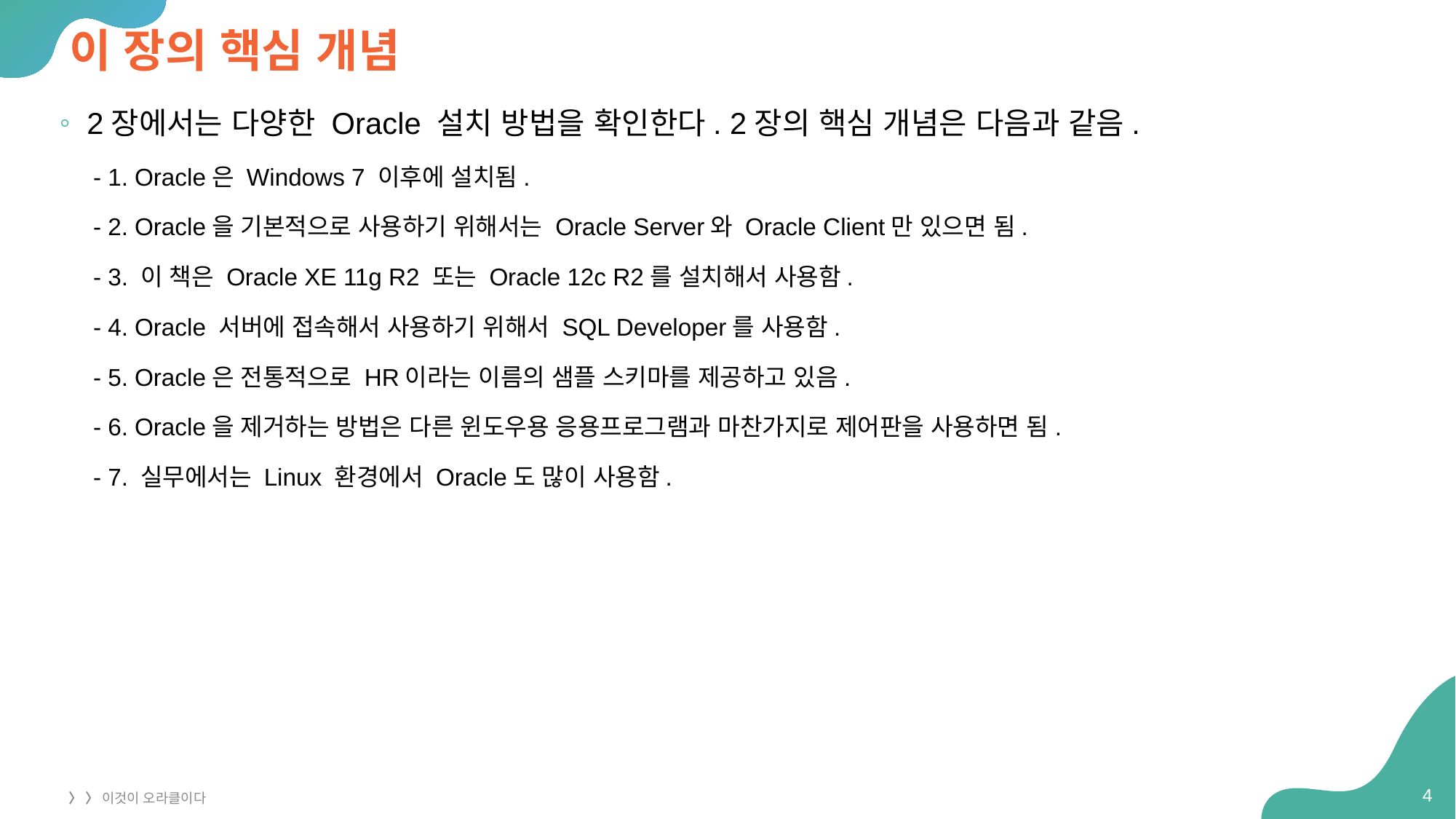

# 이 장의 핵심 개념
2장에서는 다양한 Oracle 설치 방법을 확인한다. 2장의 핵심 개념은 다음과 같음.
     - 1. Oracle은 Windows 7 이후에 설치됨.
     - 2. Oracle을 기본적으로 사용하기 위해서는 Oracle Server와 Oracle Client만 있으면 됨.
     - 3. 이 책은 Oracle XE 11g R2 또는 Oracle 12c R2를 설치해서 사용함.
     - 4. Oracle 서버에 접속해서 사용하기 위해서 SQL Developer를 사용함.
     - 5. Oracle은 전통적으로 HR이라는 이름의 샘플 스키마를 제공하고 있음.
     - 6. Oracle을 제거하는 방법은 다른 윈도우용 응용프로그램과 마찬가지로 제어판을 사용하면 됨.
     - 7. 실무에서는 Linux 환경에서 Oracle도 많이 사용함.
4
〉 〉 이것이 오라클이다